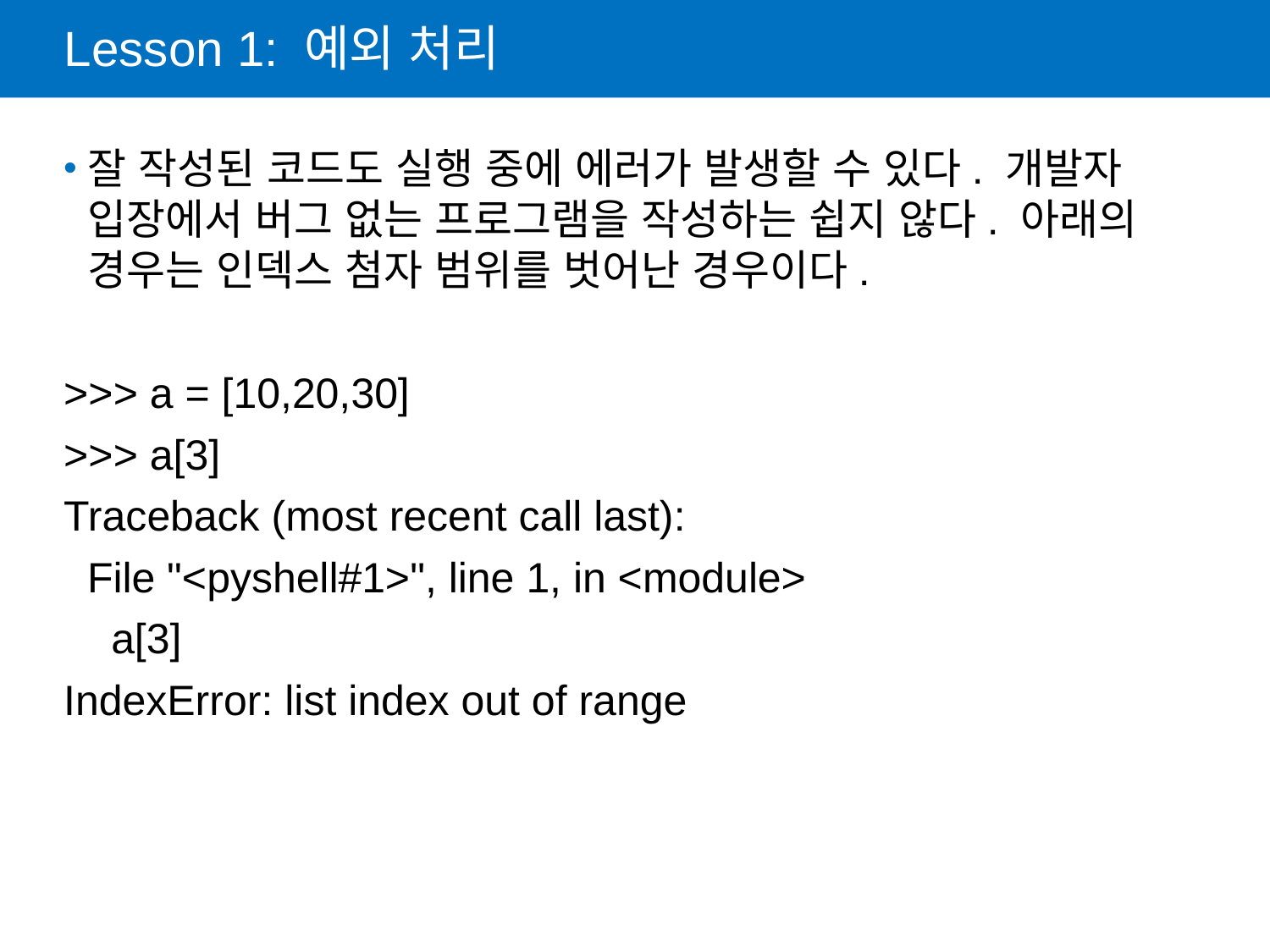

# Lesson 1: 예외 처리
잘 작성된 코드도 실행 중에 에러가 발생할 수 있다. 개발자 입장에서 버그 없는 프로그램을 작성하는 쉽지 않다. 아래의 경우는 인덱스 첨자 범위를 벗어난 경우이다.

>>> a = [10,20,30]
>>> a[3]
Traceback (most recent call last):
  File "<pyshell#1>", line 1, in <module>
    a[3]
IndexError: list index out of range